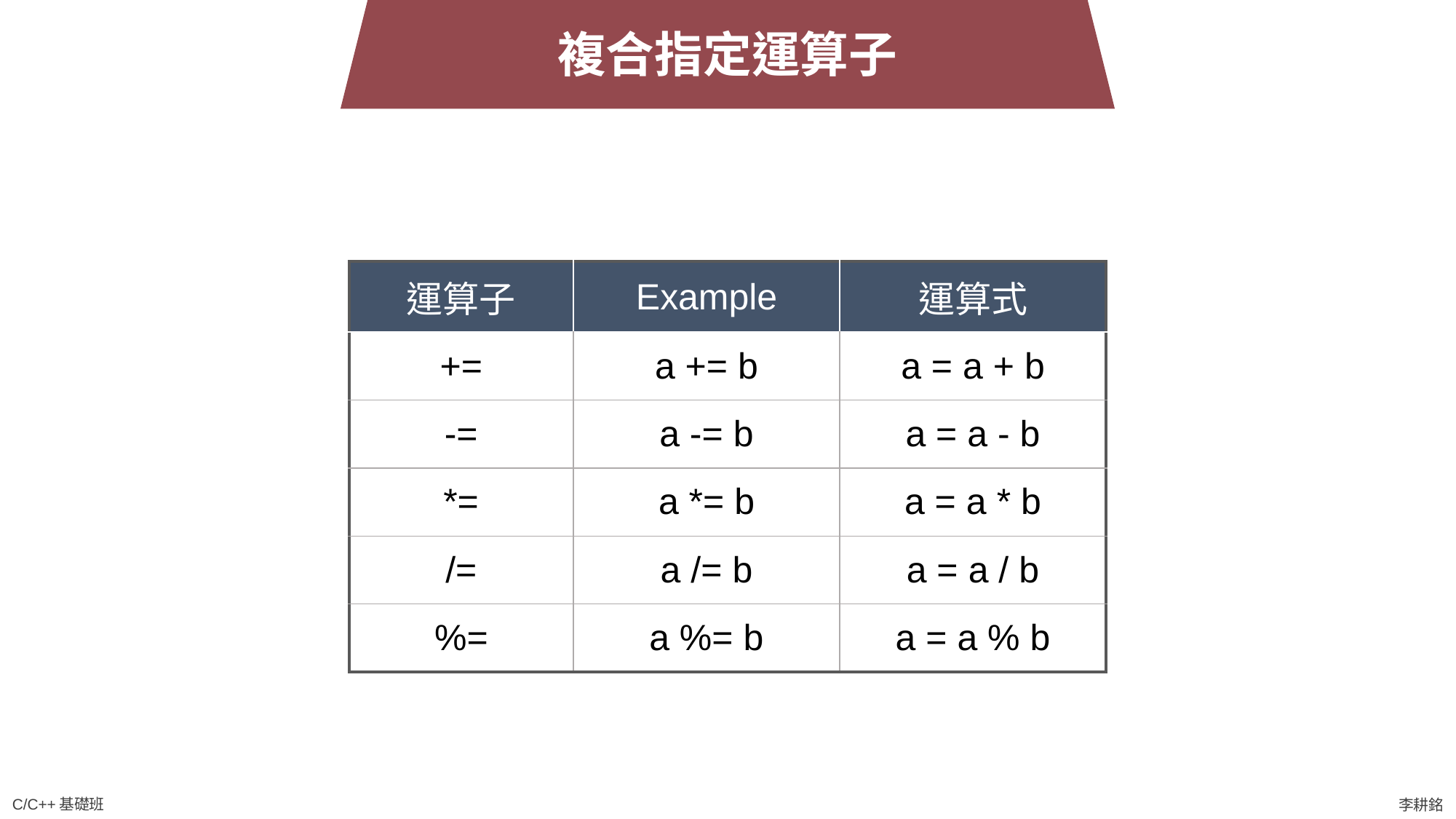

複合指定運算子
| 運算子 | Example | 運算式 |
| --- | --- | --- |
| += | a += b | a = a + b |
| -= | a -= b | a = a - b |
| \*= | a \*= b | a = a \* b |
| /= | a /= b | a = a / b |
| %= | a %= b | a = a % b |

C/C++基礎班
李耕銘